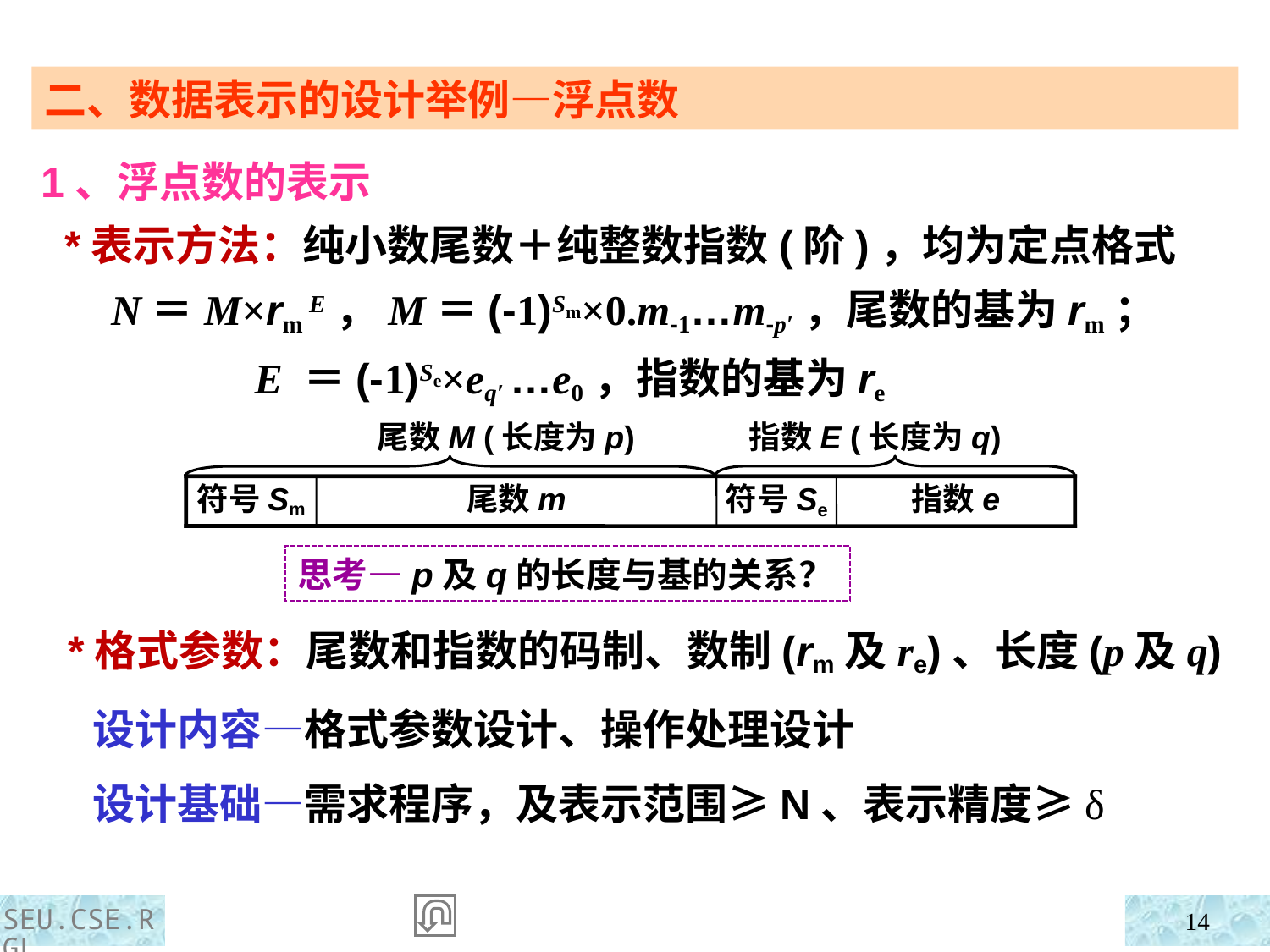

二、数据表示的设计举例—浮点数
1、浮点数的表示
  *表示方法：纯小数尾数＋纯整数指数(阶)，均为定点格式
      N＝M×rm E，M＝(-1)Sm×0.m-1…m-p′，尾数的基为rm；
                  E ＝(-1)Se×eq′ …e0，指数的基为re

尾数M (长度为p)            指数E (长度为q)
符号Sm

尾数m

符号Se

指数e

思考—p及q的长度与基的关系？
  *格式参数：尾数和指数的码制、数制(rm及re)、长度(p及q)
    设计内容—格式参数设计、操作处理设计
    设计基础—需求程序，及表示范围≥N、表示精度≥δ

SEU.CSE.RGL
14